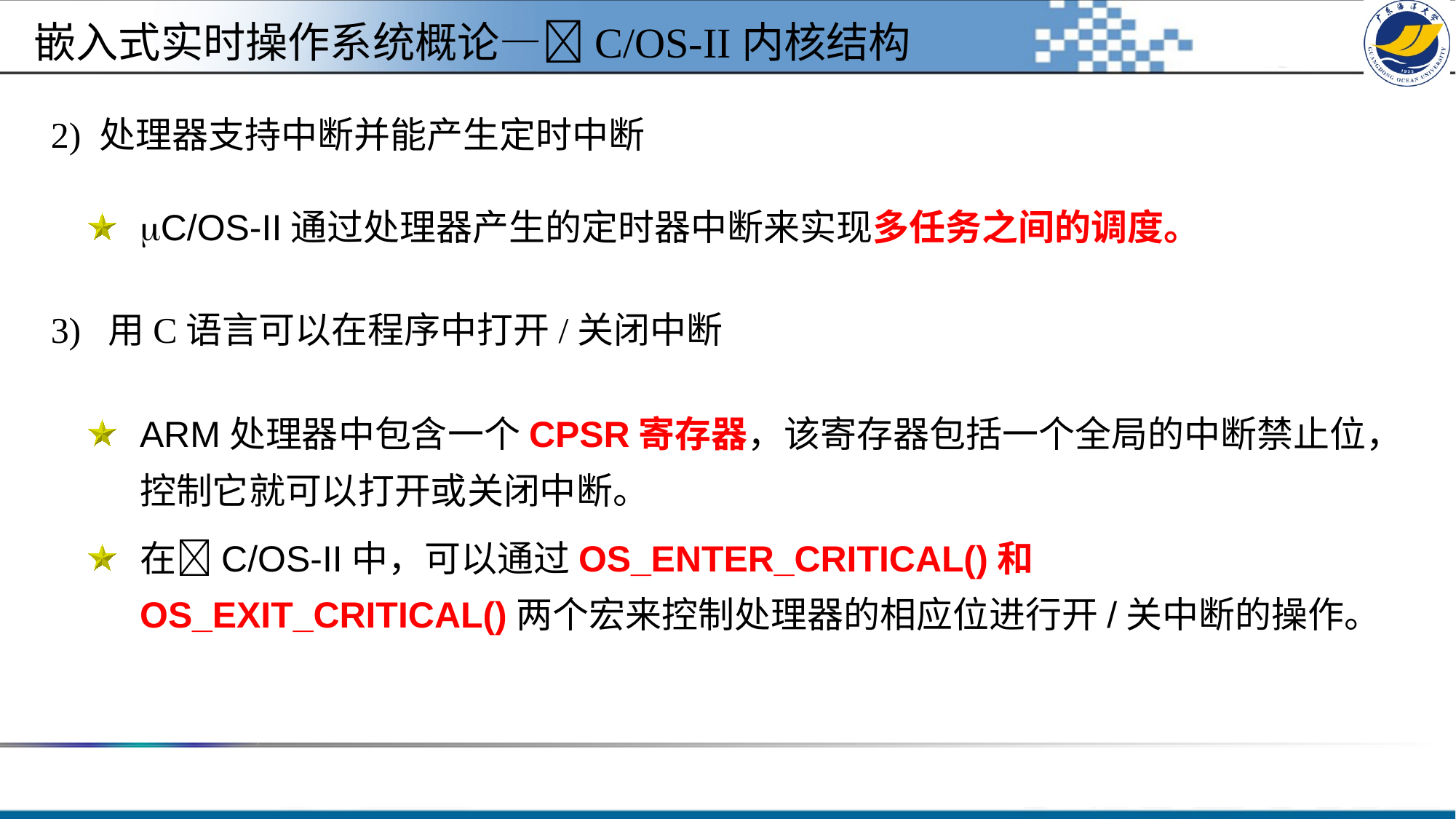

嵌入式实时操作系统概论—μC/OS-II内核结构
# 2) 处理器支持中断并能产生定时中断
μC/OS-II通过处理器产生的定时器中断来实现多任务之间的调度。
3)  用C语言可以在程序中打开/关闭中断
ARM处理器中包含一个CPSR寄存器，该寄存器包括一个全局的中断禁止位，控制它就可以打开或关闭中断。
在μC/OS-II中，可以通过OS_ENTER_CRITICAL()和OS_EXIT_CRITICAL()两个宏来控制处理器的相应位进行开/关中断的操作。
100